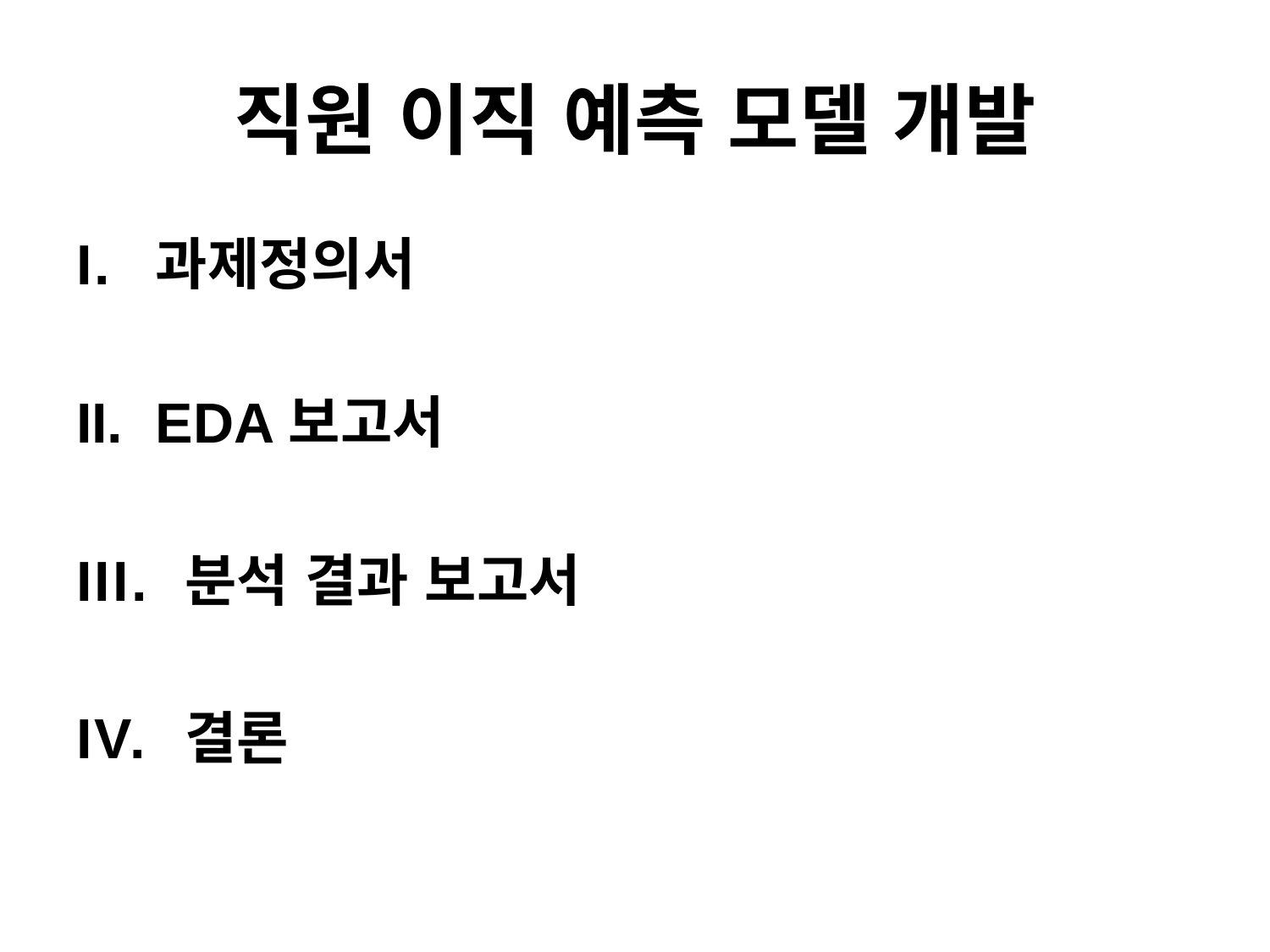

# 직원 이직 예측 모델 개발
과제정의서

EDA보고서

 분석 결과 보고서

 결론